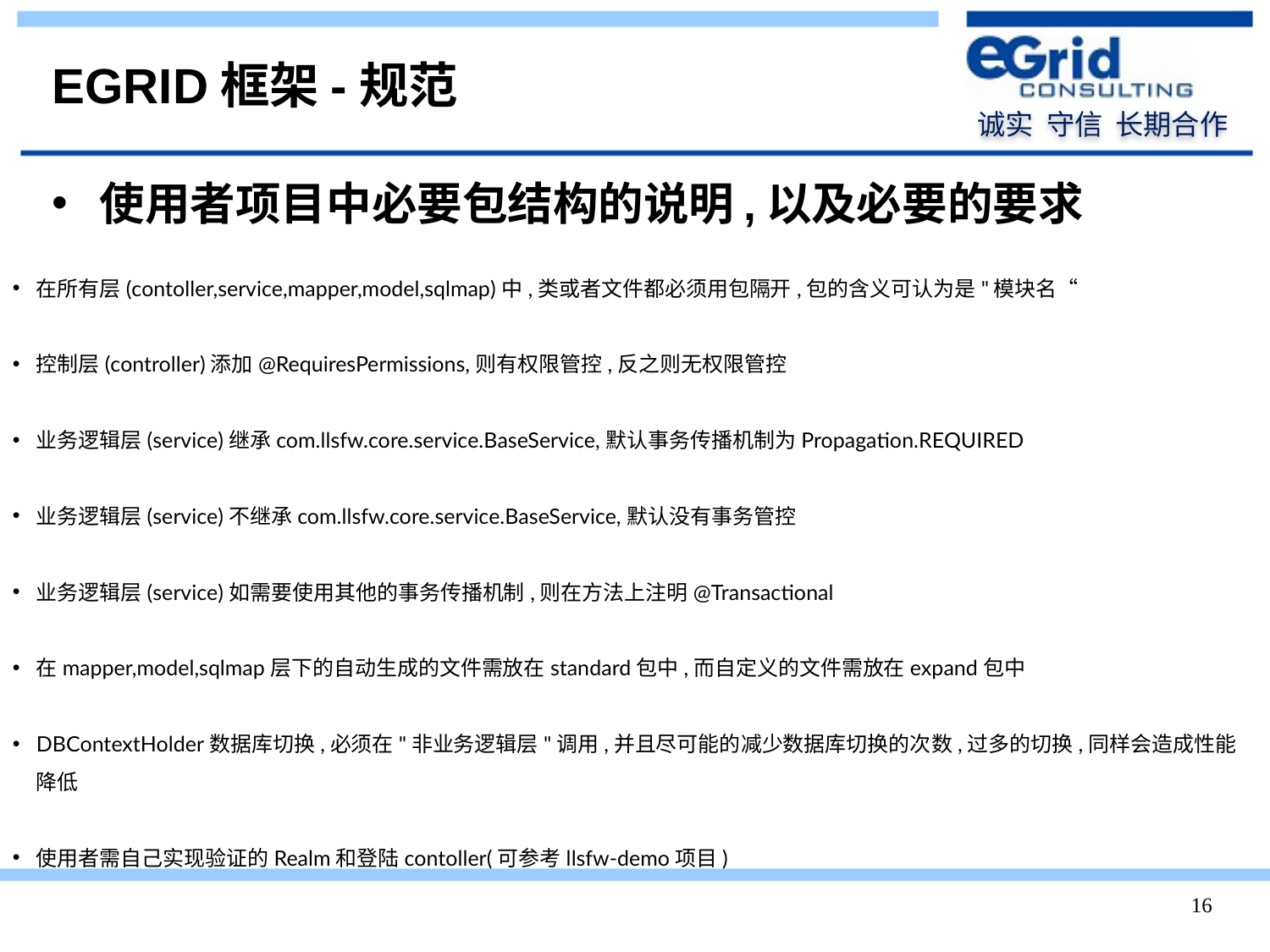

# EGRID框架-规范
使用者项目中必要包结构的说明,以及必要的要求
在所有层(contoller,service,mapper,model,sqlmap)中,类或者文件都必须用包隔开,包的含义可认为是"模块名“

控制层(controller)添加@RequiresPermissions,则有权限管控,反之则无权限管控

业务逻辑层(service)继承com.llsfw.core.service.BaseService,默认事务传播机制为Propagation.REQUIRED

业务逻辑层(service)不继承com.llsfw.core.service.BaseService,默认没有事务管控

业务逻辑层(service)如需要使用其他的事务传播机制,则在方法上注明@Transactional

在mapper,model,sqlmap层下的自动生成的文件需放在standard包中,而自定义的文件需放在expand包中

DBContextHolder数据库切换,必须在"非业务逻辑层"调用,并且尽可能的减少数据库切换的次数,过多的切换,同样会造成性能降低

使用者需自己实现验证的Realm和登陆contoller(可参考llsfw-demo项目)
16